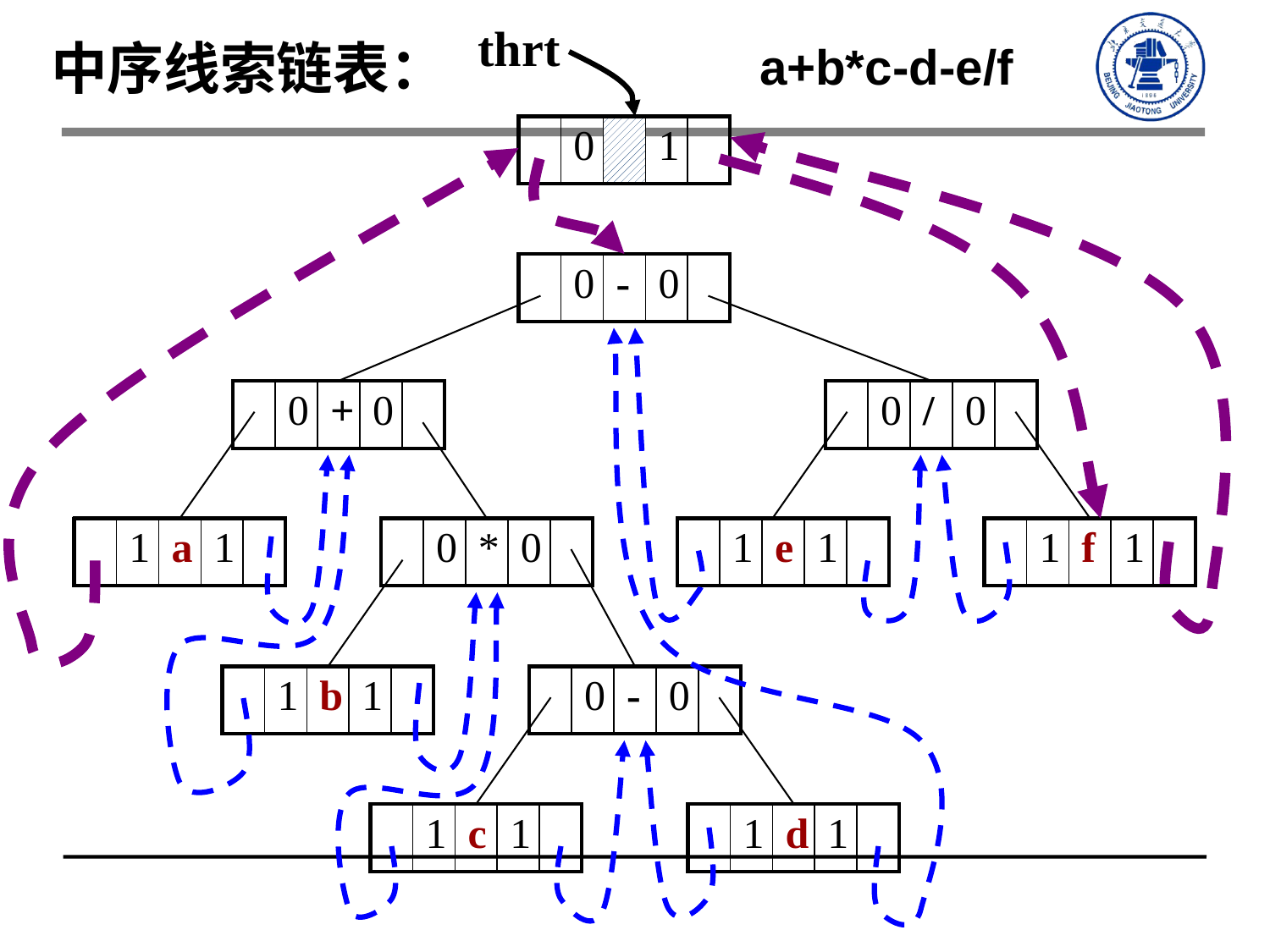

thrt
中序线索链表：
a+b*c-d-e/f

|  | 0 |  | 1 |  |
| --- | --- | --- | --- | --- |

|  | 0 | - | 0 |  |
| --- | --- | --- | --- | --- |

|  | 0 | + | 0 |  |
| --- | --- | --- | --- | --- |
|  | 0 | / | 0 |  |
| --- | --- | --- | --- | --- |

|  | 1 | a | 1 |  |
| --- | --- | --- | --- | --- |
|  | 0 | \* | 0 |  |
| --- | --- | --- | --- | --- |
|  | 1 | e | 1 |  |
| --- | --- | --- | --- | --- |
|  | 1 | f | 1 |  |
| --- | --- | --- | --- | --- |

|  | 1 | b | 1 |  |
| --- | --- | --- | --- | --- |
|  | 0 | - | 0 |  |
| --- | --- | --- | --- | --- |

|  | 1 | c | 1 |  |
| --- | --- | --- | --- | --- |
|  | 1 | d | 1 |  |
| --- | --- | --- | --- | --- |